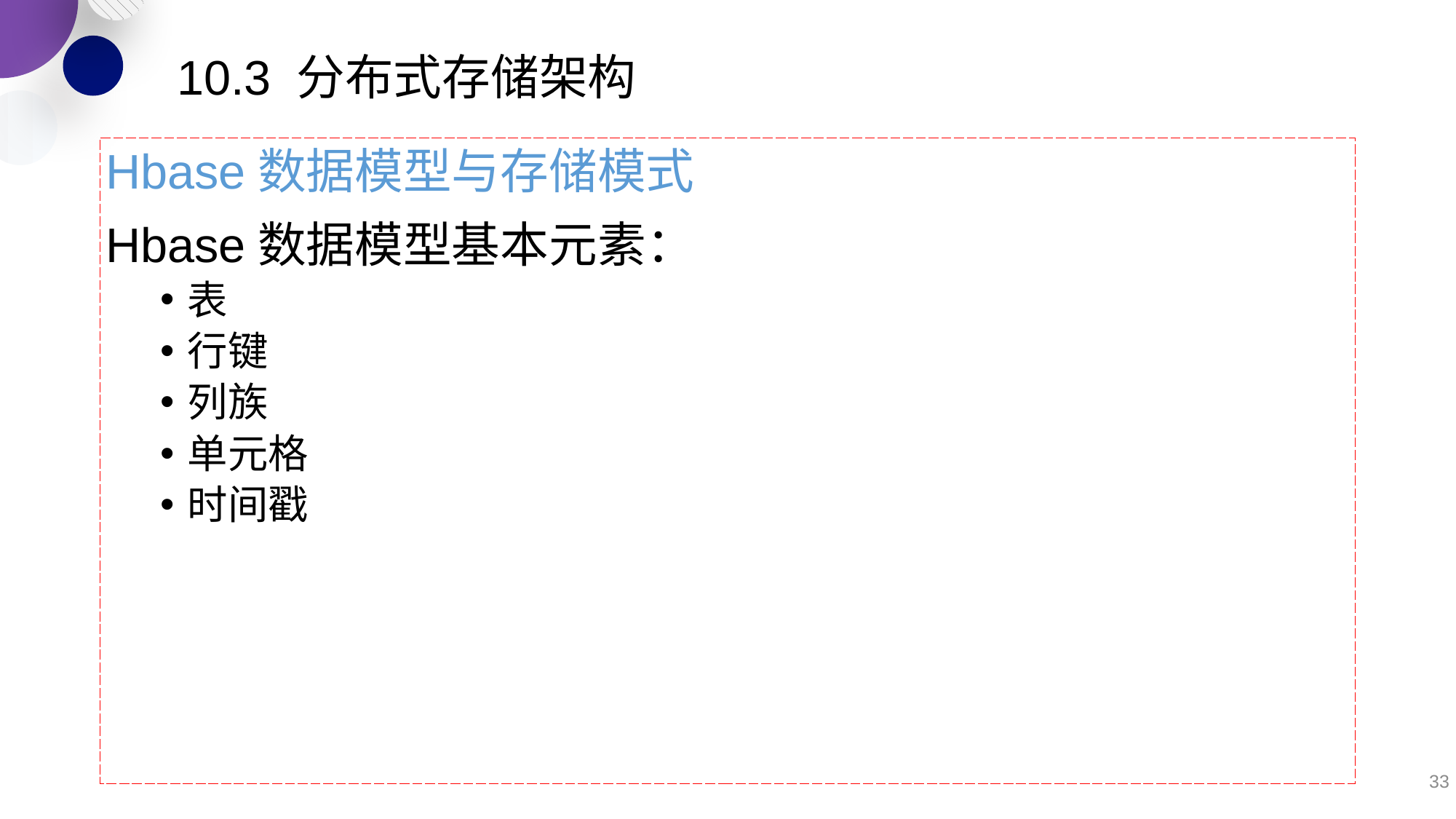

# 10.3 分布式存储架构
Hbase数据模型与存储模式
Hbase数据模型基本元素：
表
行键
列族
单元格
时间戳

33